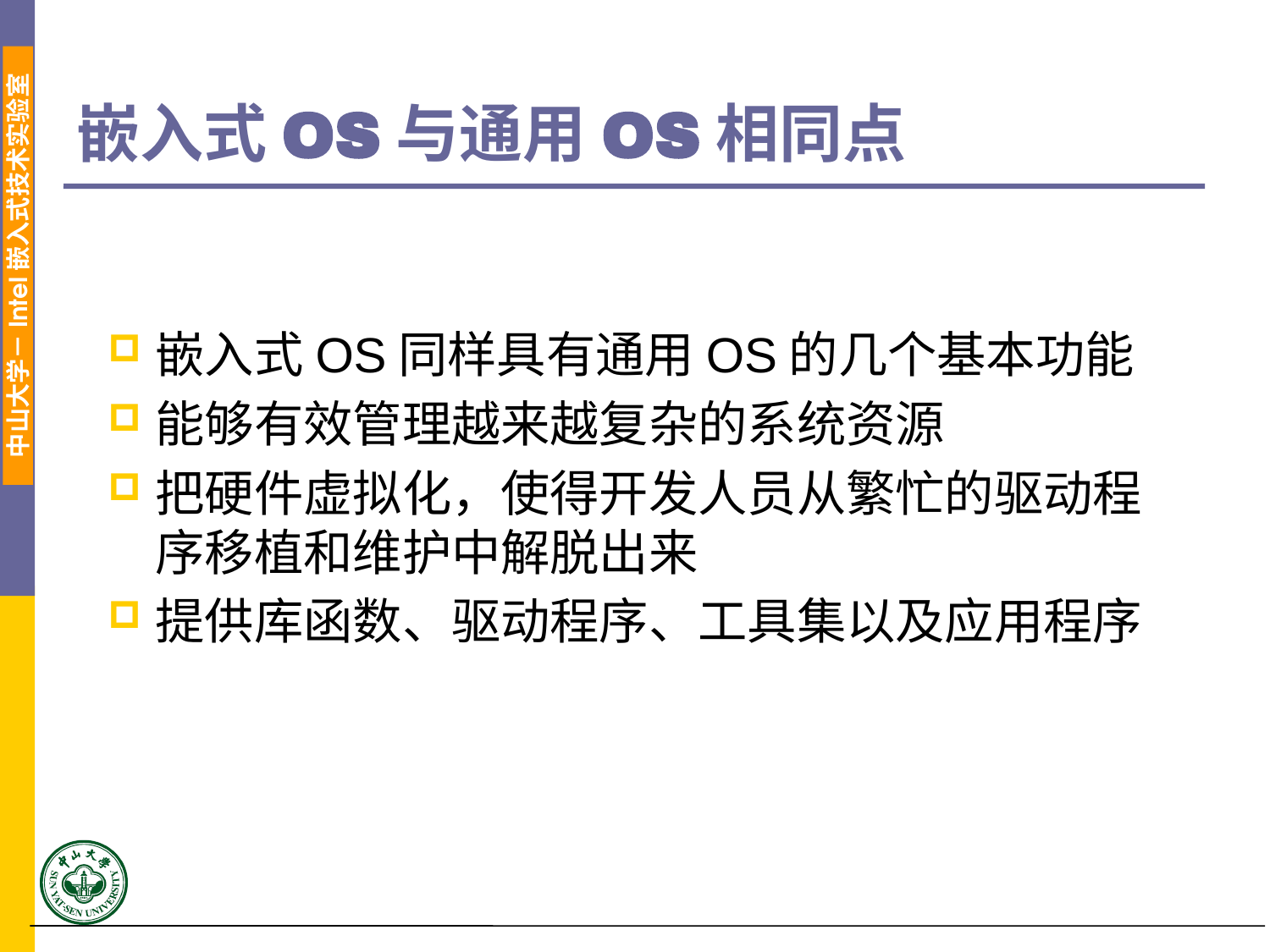

# 嵌入式OS与通用OS相同点
嵌入式OS同样具有通用OS的几个基本功能
能够有效管理越来越复杂的系统资源
把硬件虚拟化，使得开发人员从繁忙的驱动程序移植和维护中解脱出来
提供库函数、驱动程序、工具集以及应用程序